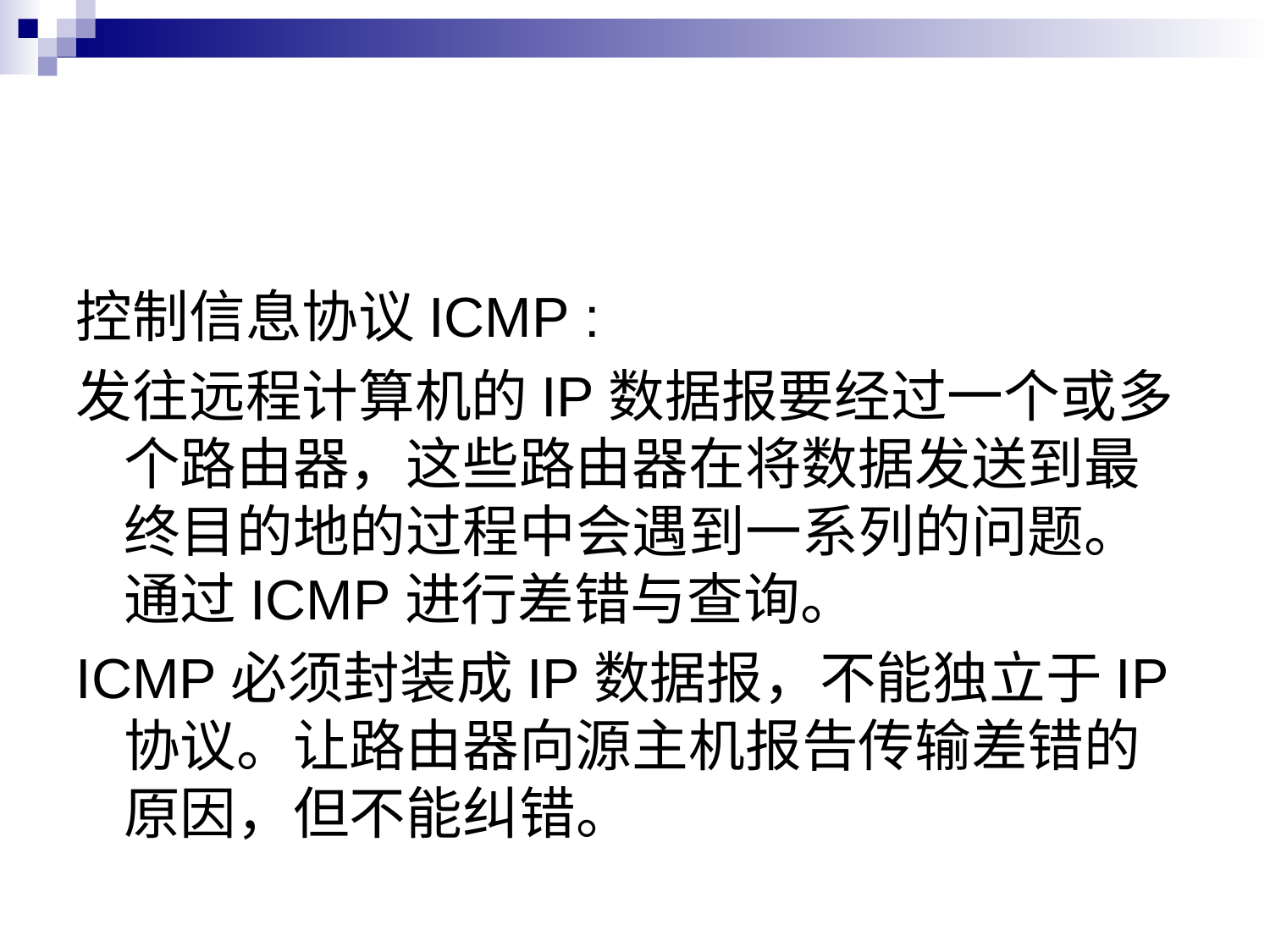

#
控制信息协议ICMP :
发往远程计算机的IP数据报要经过一个或多个路由器，这些路由器在将数据发送到最终目的地的过程中会遇到一系列的问题。通过ICMP进行差错与查询。
ICMP必须封装成IP数据报，不能独立于IP协议。让路由器向源主机报告传输差错的原因，但不能纠错。